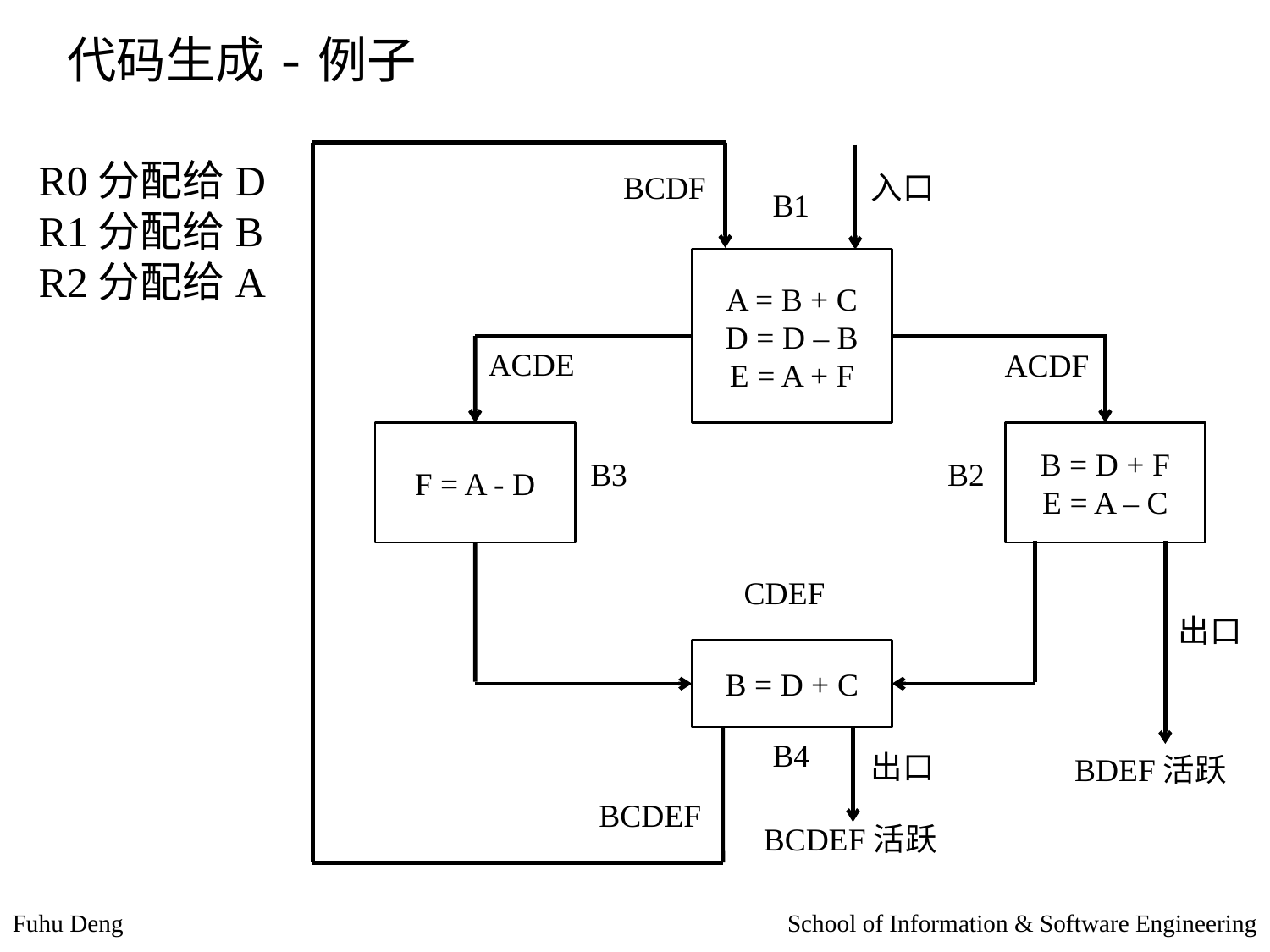

代码生成-例子
R0分配给D
R1分配给B
R2分配给A
BCDF
入口
B1
A = B + C
D = D – B
E = A + F
ACDE
ACDF
F = A - D
B = D + F
E = A – C
B3
B2
CDEF
出口
B = D + C
B4
出口
BDEF活跃
BCDEF
BCDEF活跃
Fuhu Deng
88
School of Information & Software Engineering